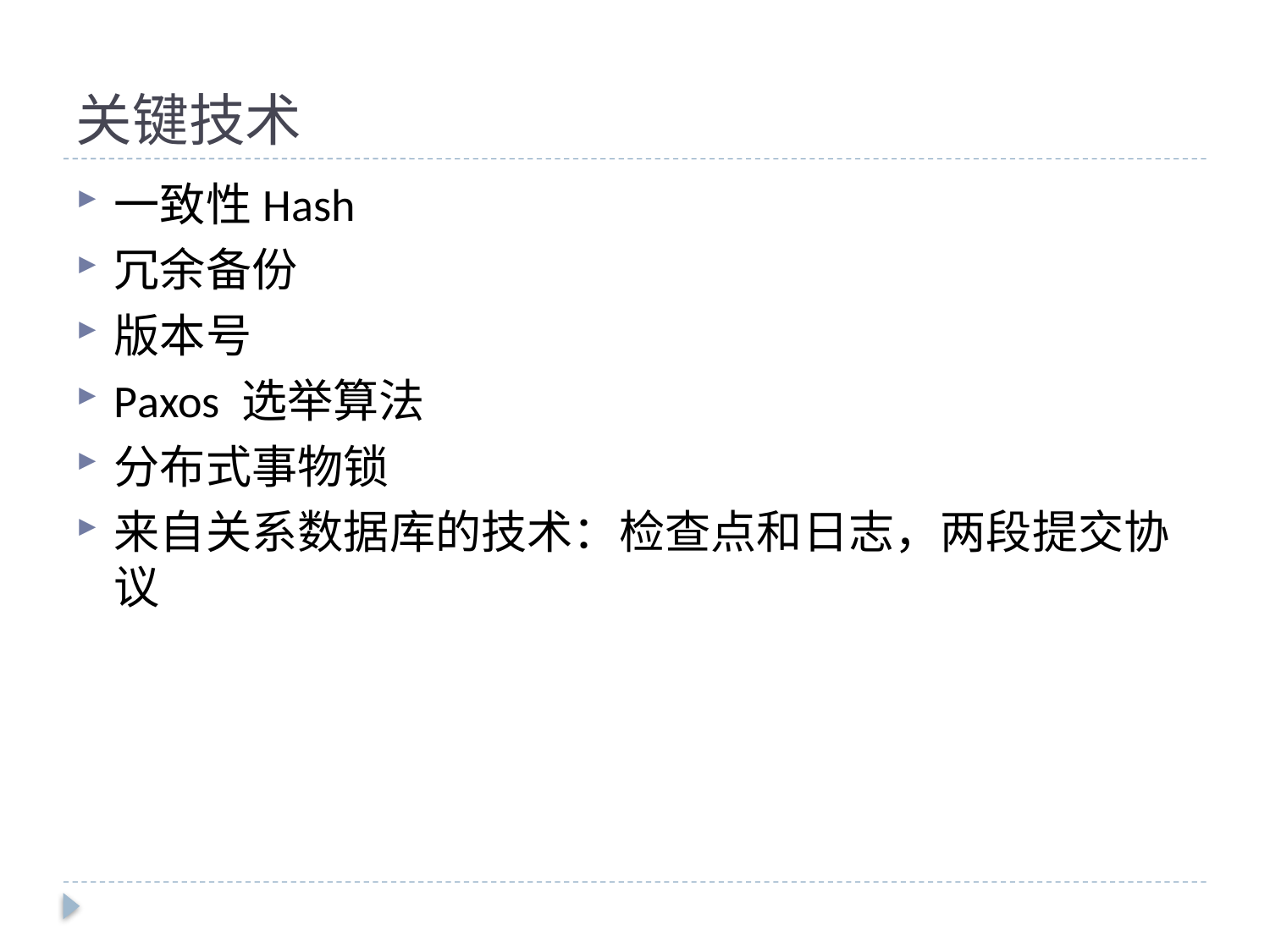

# 关键技术
一致性Hash
冗余备份
版本号
Paxos 选举算法
分布式事物锁
来自关系数据库的技术：检查点和日志，两段提交协议